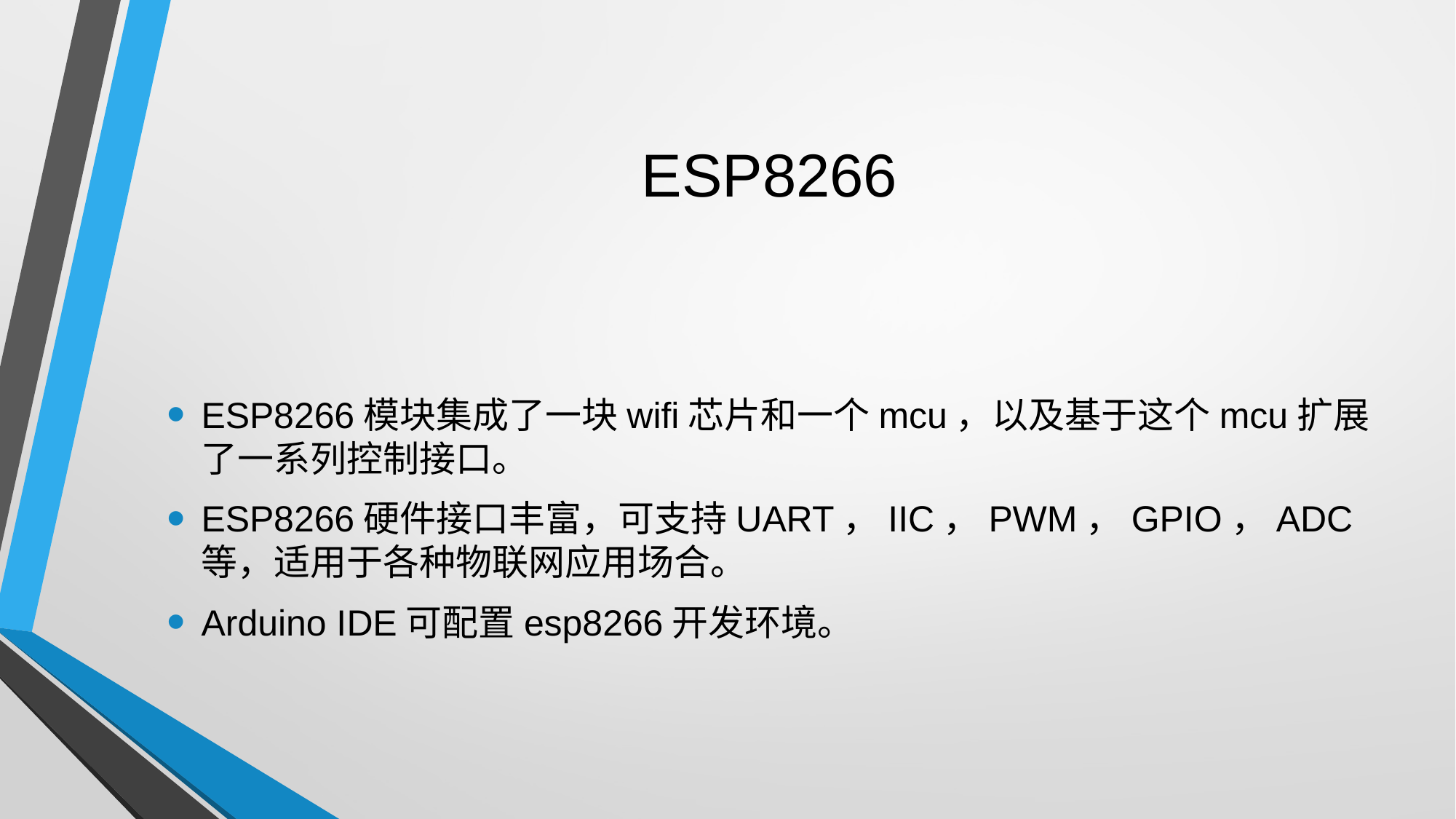

# ESP8266
ESP8266模块集成了一块wifi芯片和一个mcu，以及基于这个mcu扩展了一系列控制接口。
ESP8266硬件接口丰富，可支持UART，IIC，PWM，GPIO，ADC等，适用于各种物联网应用场合。
Arduino IDE可配置esp8266开发环境。